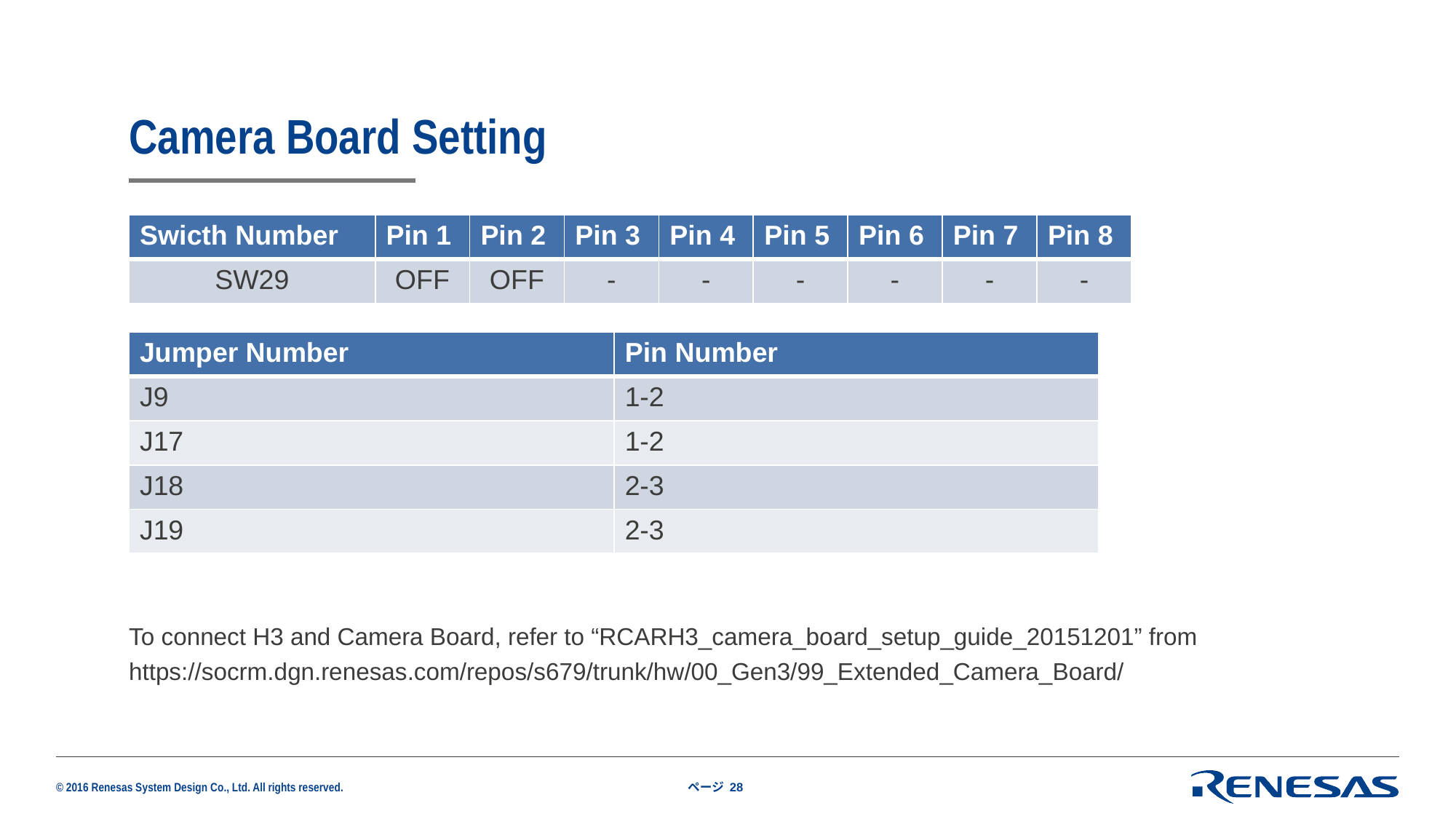

# Camera Board Setting
| Swicth Number | Pin 1 | Pin 2 | Pin 3 | Pin 4 | Pin 5 | Pin 6 | Pin 7 | Pin 8 |
| --- | --- | --- | --- | --- | --- | --- | --- | --- |
| SW29 | OFF | OFF | - | - | - | - | - | - |
| Jumper Number | Pin Number |
| --- | --- |
| J9 | 1-2 |
| J17 | 1-2 |
| J18 | 2-3 |
| J19 | 2-3 |
To connect H3 and Camera Board, refer to “RCARH3_camera_board_setup_guide_20151201” from https://socrm.dgn.renesas.com/repos/s679/trunk/hw/00_Gen3/99_Extended_Camera_Board/
ページ 28